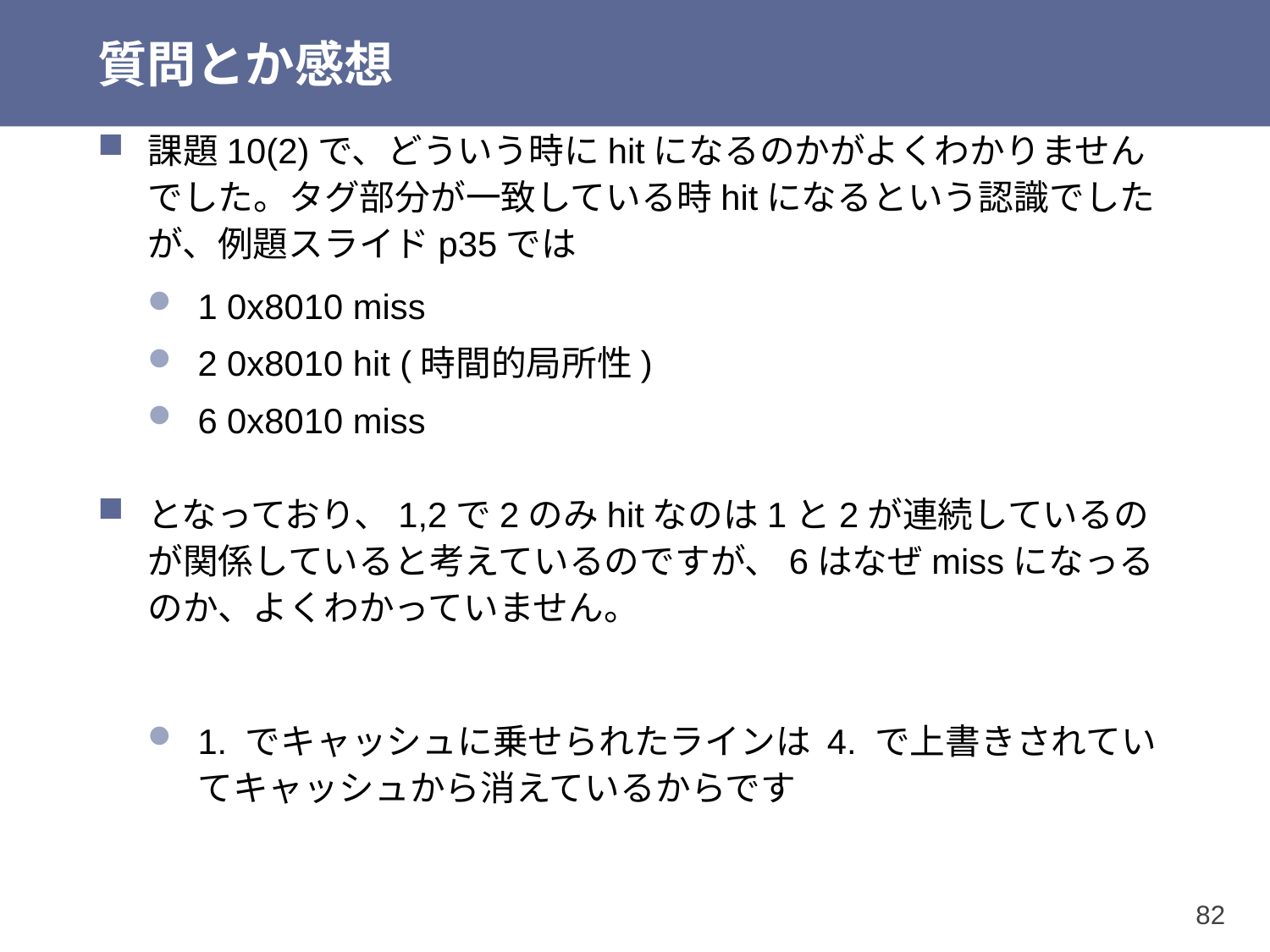

# 質問とか感想
課題10(2)で、どういう時にhitになるのかがよくわかりませんでした。タグ部分が一致している時hitになるという認識でしたが、例題スライドp35では
1 0x8010 miss
2 0x8010 hit (時間的局所性)
6 0x8010 miss
となっており、1,2で2のみhitなのは1と2が連続しているのが関係していると考えているのですが、6はなぜmissになっるのか、よくわかっていません。

1. でキャッシュに乗せられたラインは 4. で上書きされていてキャッシュから消えているからです